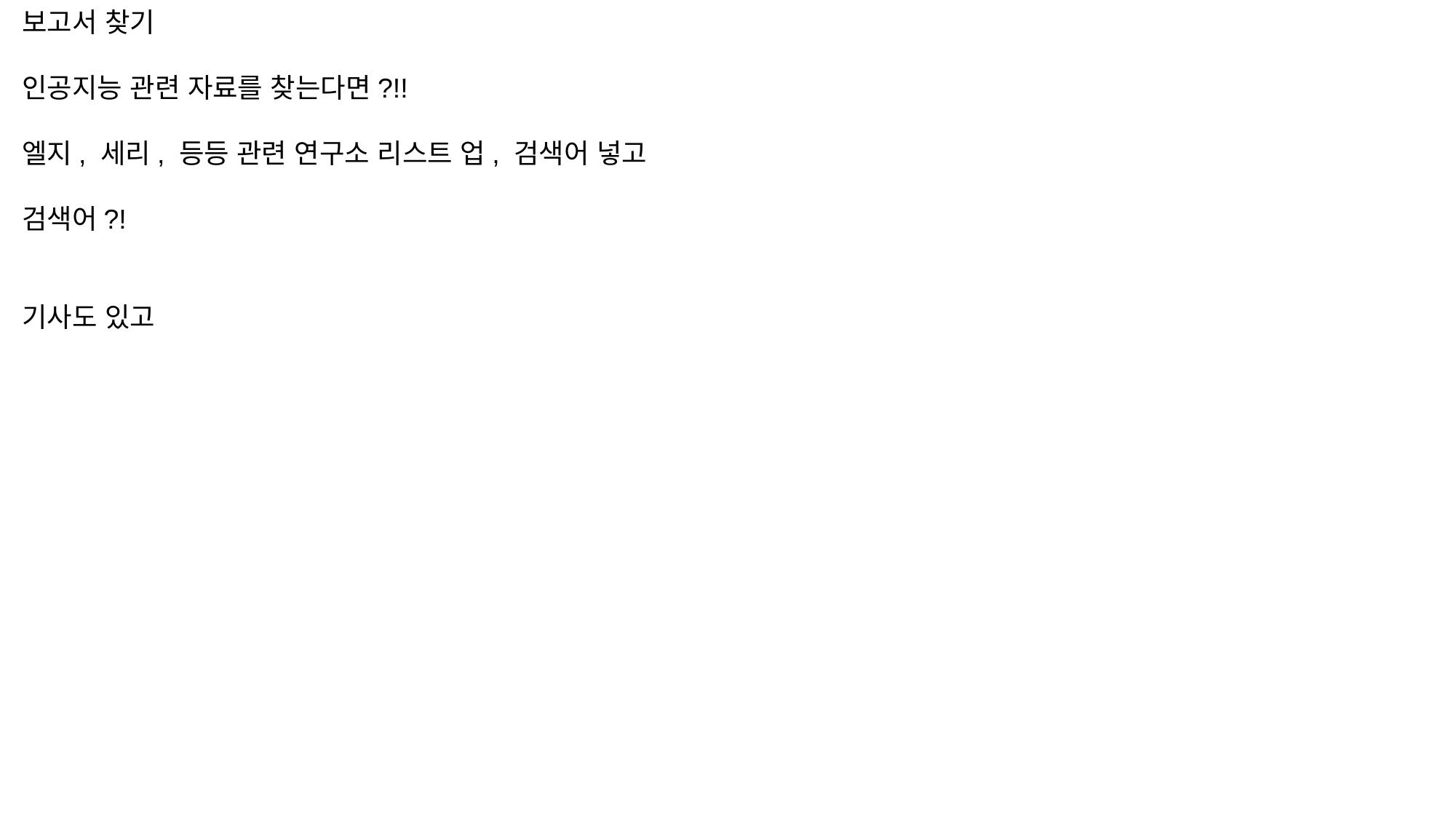

보고서 찾기

인공지능 관련 자료를 찾는다면?!!

엘지, 세리, 등등 관련 연구소 리스트 업, 검색어 넣고

검색어?!

기사도 있고